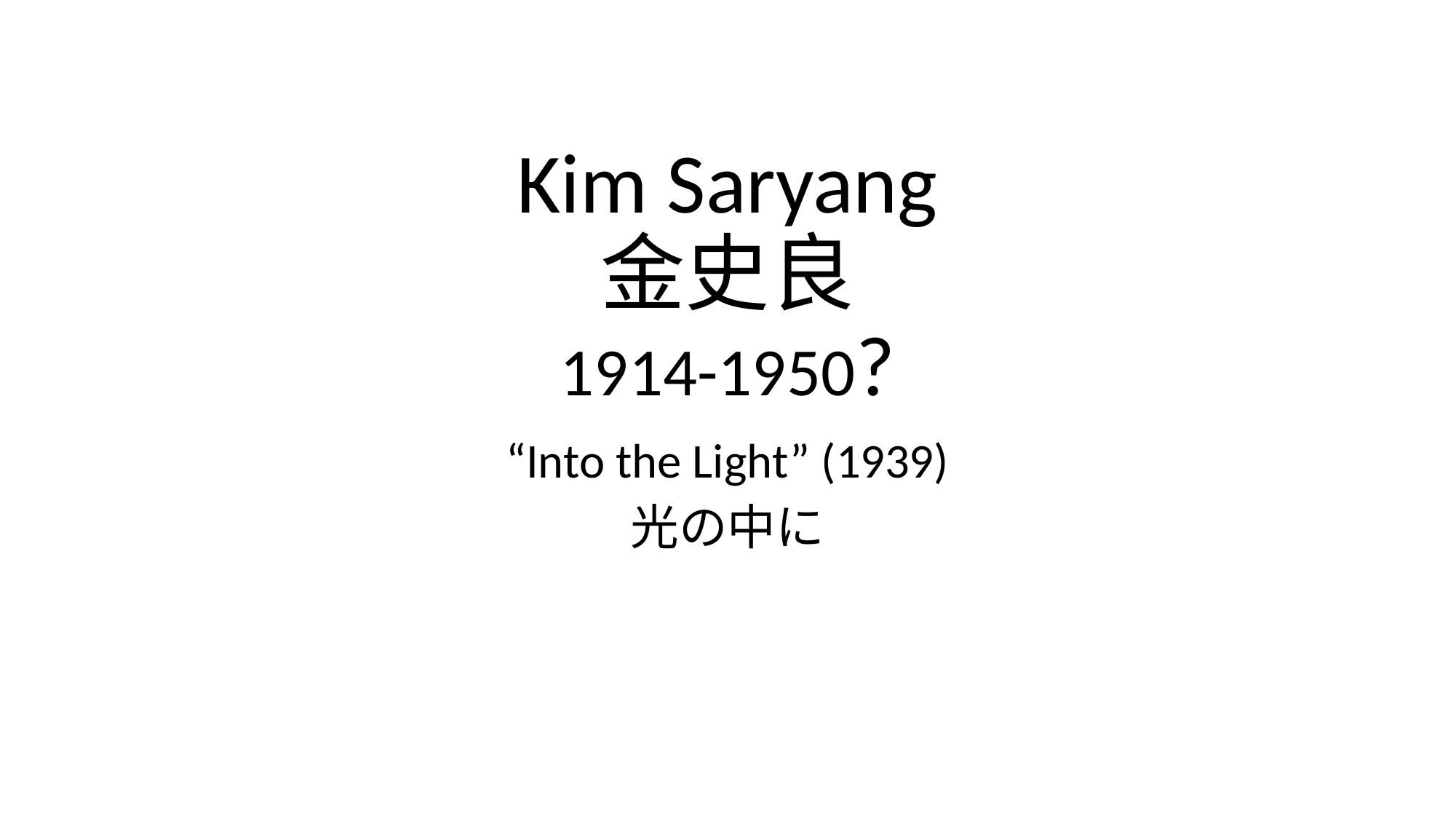

# Kim Saryang 金史良 1914-1950?
“Into the Light” (1939)
光の中に